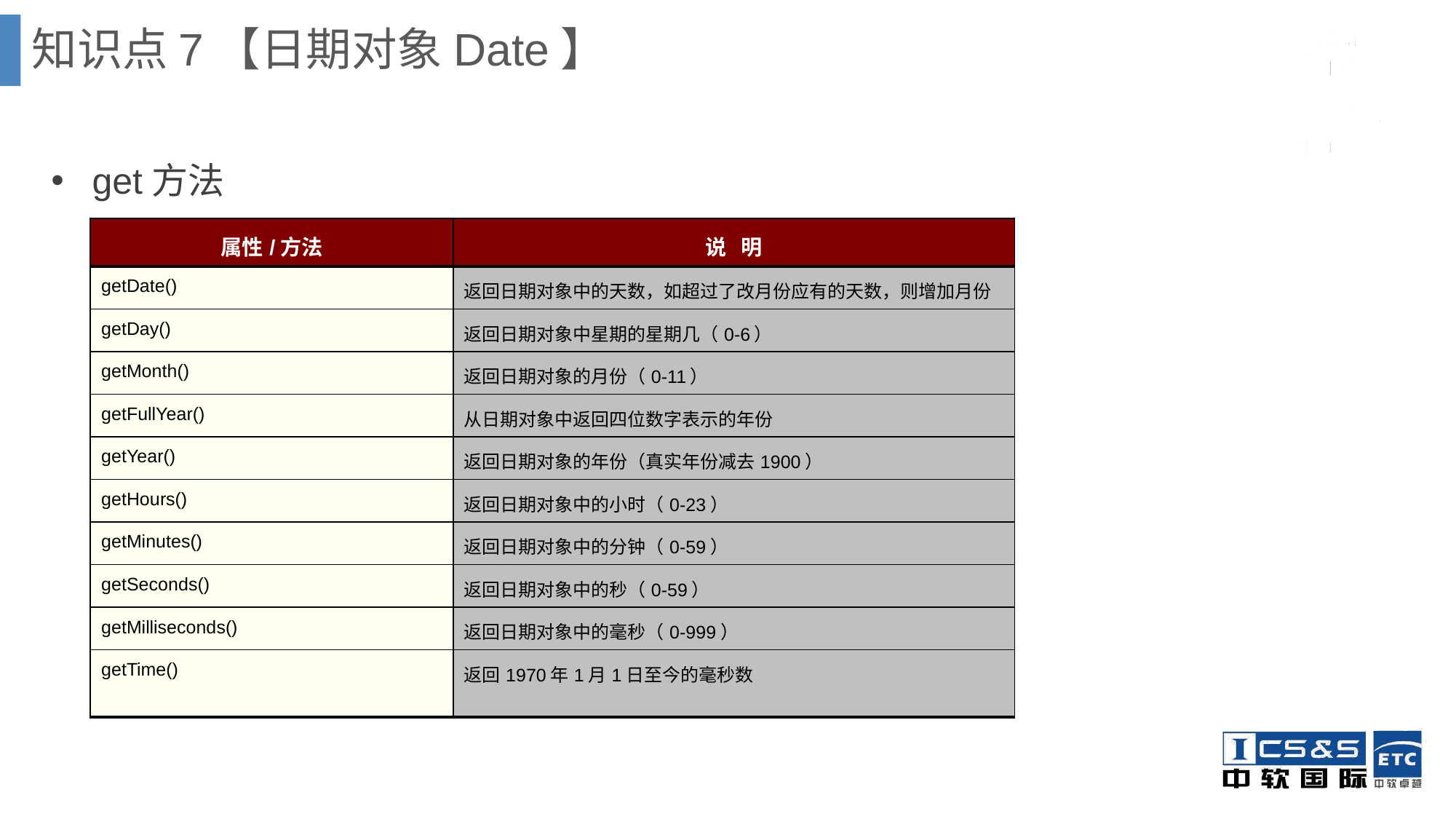

知识点7【日期对象Date】
get方法
| 属性/方法 | 说 明 |
| --- | --- |
| getDate() | 返回日期对象中的天数，如超过了改月份应有的天数，则增加月份 |
| getDay() | 返回日期对象中星期的星期几（0-6） |
| getMonth() | 返回日期对象的月份（0-11） |
| getFullYear() | 从日期对象中返回四位数字表示的年份 |
| getYear() | 返回日期对象的年份（真实年份减去1900） |
| getHours() | 返回日期对象中的小时（0-23） |
| getMinutes() | 返回日期对象中的分钟（0-59） |
| getSeconds() | 返回日期对象中的秒（0-59） |
| getMilliseconds() | 返回日期对象中的毫秒（0-999） |
| getTime() | 返回1970年1月1日至今的毫秒数 |